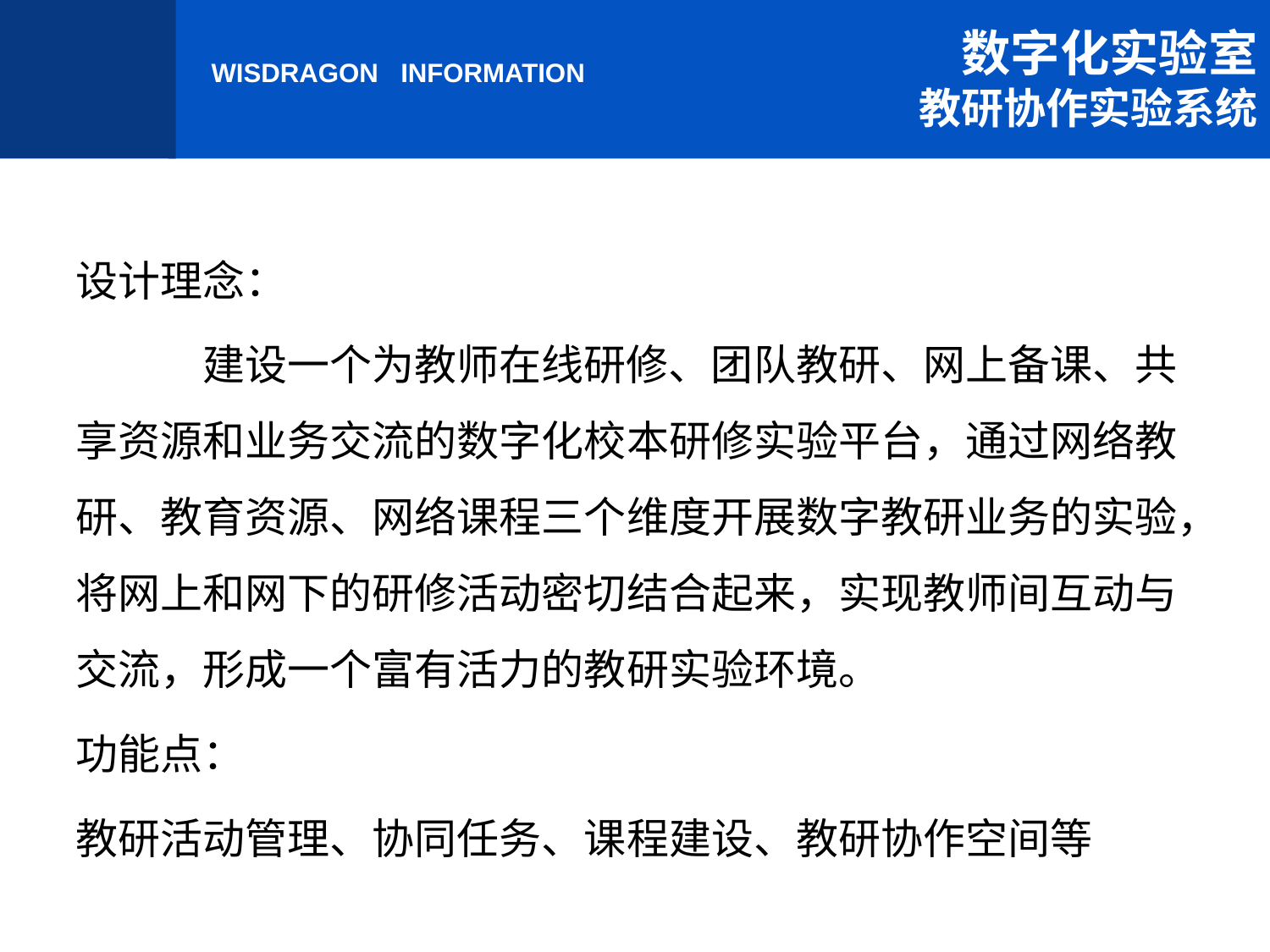

数字化实验室
教研协作实验系统

设计理念：
	建设一个为教师在线研修、团队教研、网上备课、共享资源和业务交流的数字化校本研修实验平台，通过网络教研、教育资源、网络课程三个维度开展数字教研业务的实验，将网上和网下的研修活动密切结合起来，实现教师间互动与交流，形成一个富有活力的教研实验环境。
功能点：
教研活动管理、协同任务、课程建设、教研协作空间等